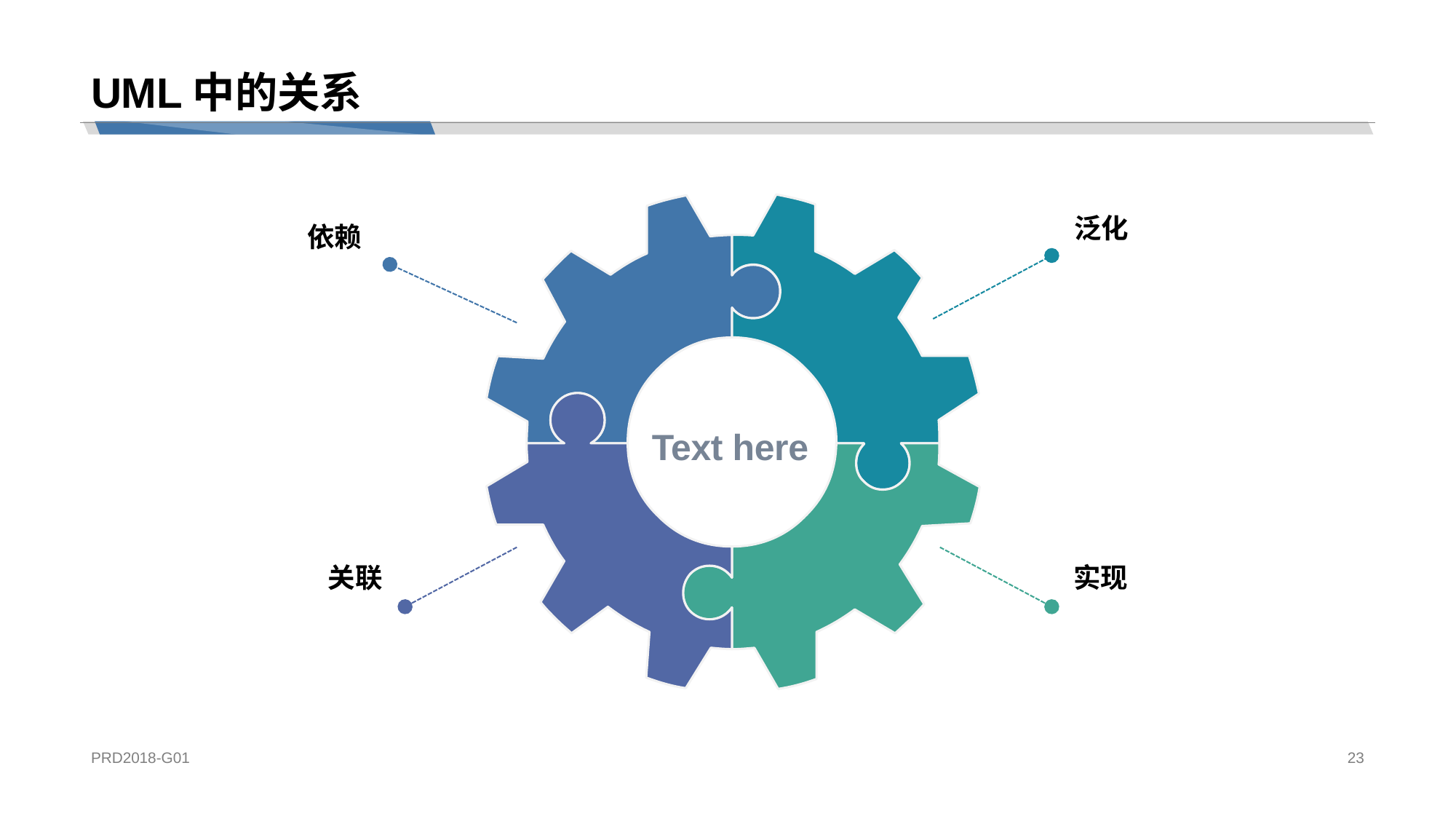

# UML中的关系

泛化
依赖

Text here

关联
实现

PRD2018-G01
23